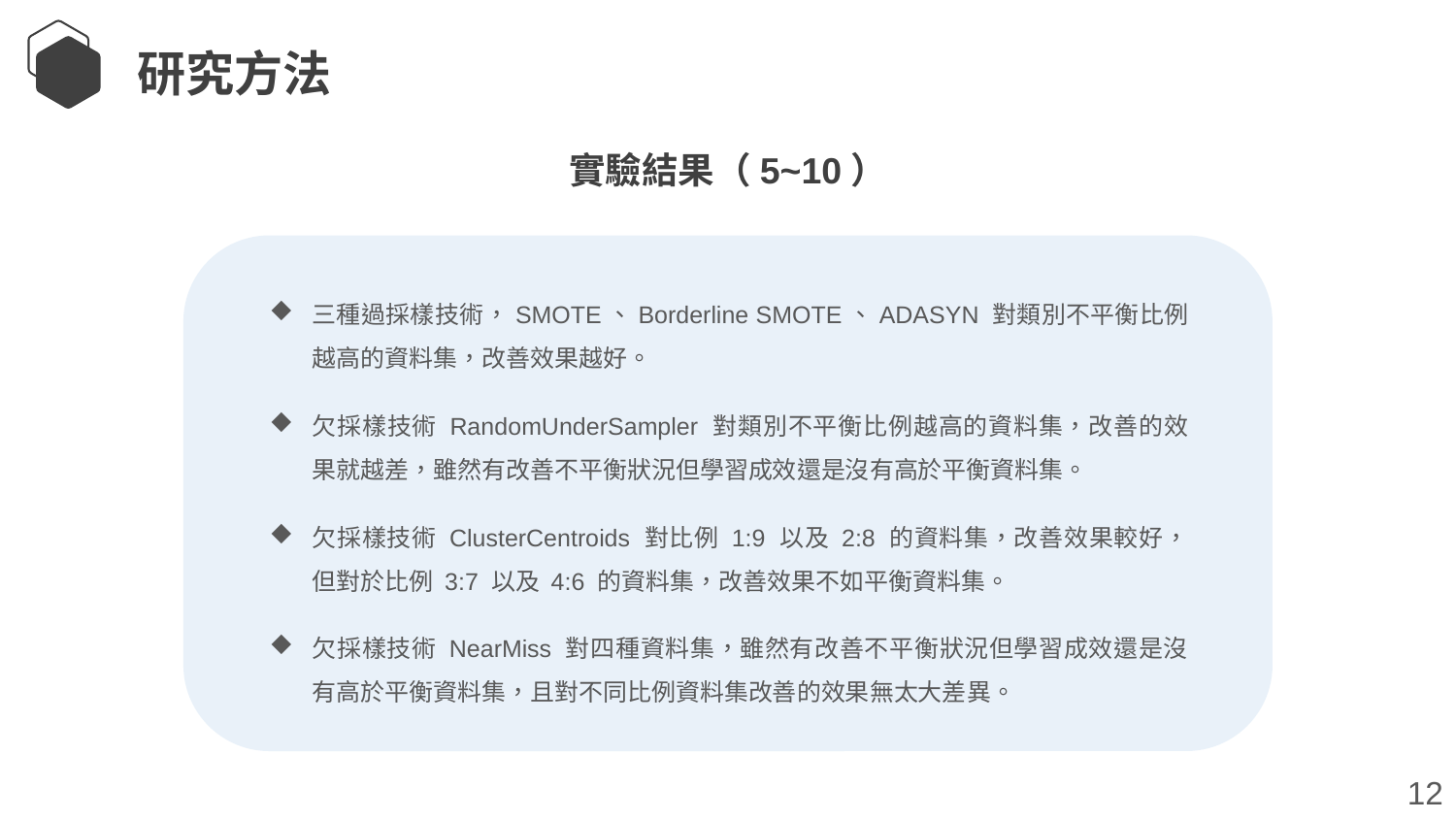

研究方法
實驗結果（5~10）

三種過採樣技術，SMOTE、Borderline SMOTE、ADASYN 對類別不平衡比例越高的資料集，改善效果越好。
欠採樣技術 RandomUnderSampler 對類別不平衡比例越高的資料集，改善的效果就越差，雖然有改善不平衡狀況但學習成效還是沒有高於平衡資料集。
欠採樣技術 ClusterCentroids 對比例 1:9 以及 2:8 的資料集，改善效果較好，但對於比例 3:7 以及 4:6 的資料集，改善效果不如平衡資料集。
欠採樣技術 NearMiss 對四種資料集，雖然有改善不平衡狀況但學習成效還是沒有高於平衡資料集，且對不同比例資料集改善的效果無太大差異。
12